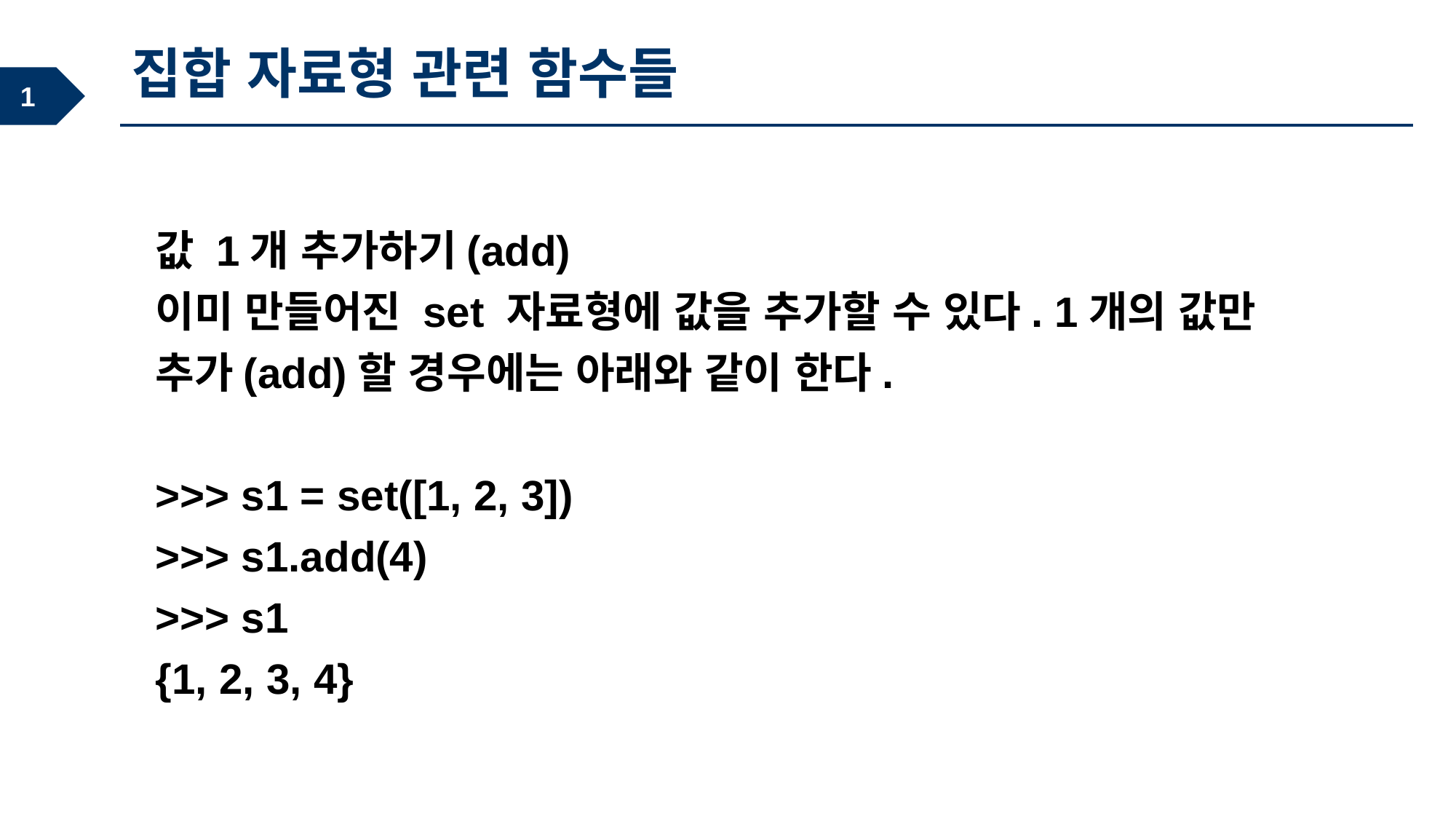

집합 자료형 관련 함수들
값 1개 추가하기(add)
이미 만들어진 set 자료형에 값을 추가할 수 있다. 1개의 값만 추가(add)할 경우에는 아래와 같이 한다.

>>> s1 = set([1, 2, 3])
>>> s1.add(4)
>>> s1
{1, 2, 3, 4}